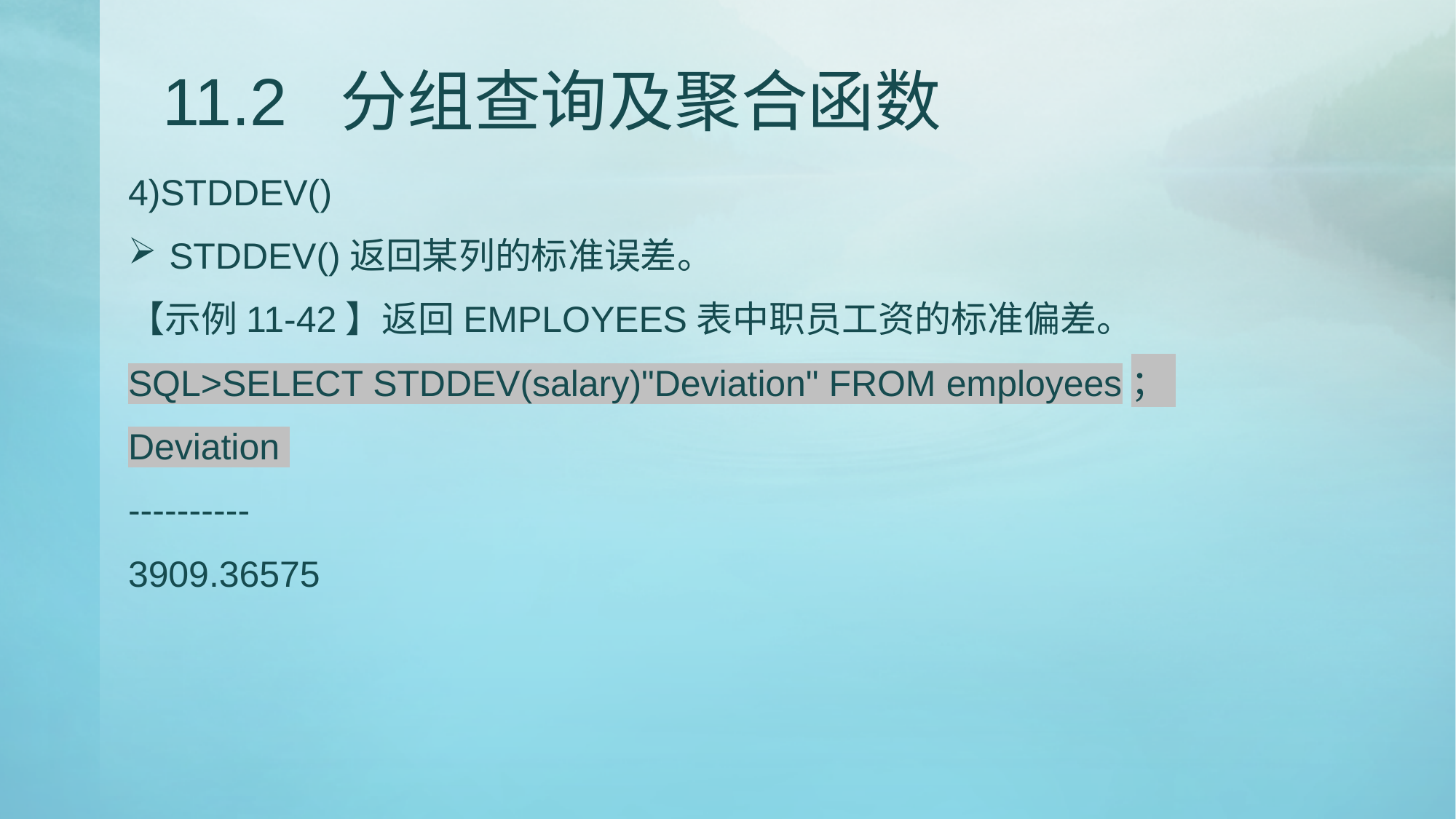

# 11.2  分组查询及聚合函数
4)STDDEV()
STDDEV()返回某列的标准误差。
【示例11-42】返回EMPLOYEES表中职员工资的标准偏差。
SQL>SELECT STDDEV(salary)"Deviation" FROM employees；
Deviation
----------
3909.36575